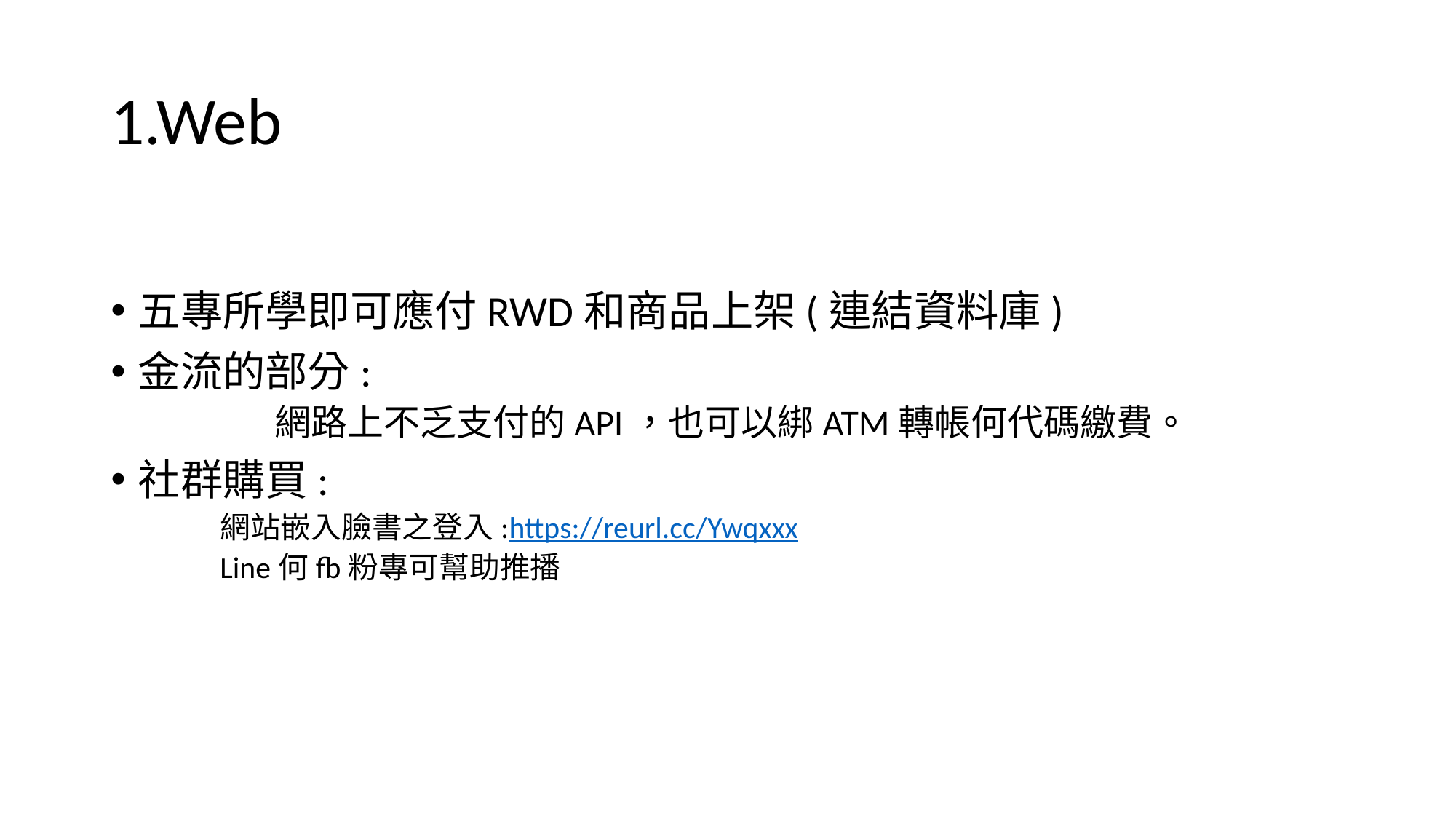

# 1.Web

五專所學即可應付RWD和商品上架(連結資料庫)
金流的部分:
	網路上不乏支付的API，也可以綁ATM轉帳何代碼繳費。
社群購買:
網站嵌入臉書之登入:https://reurl.cc/Ywqxxx
Line何fb粉專可幫助推播